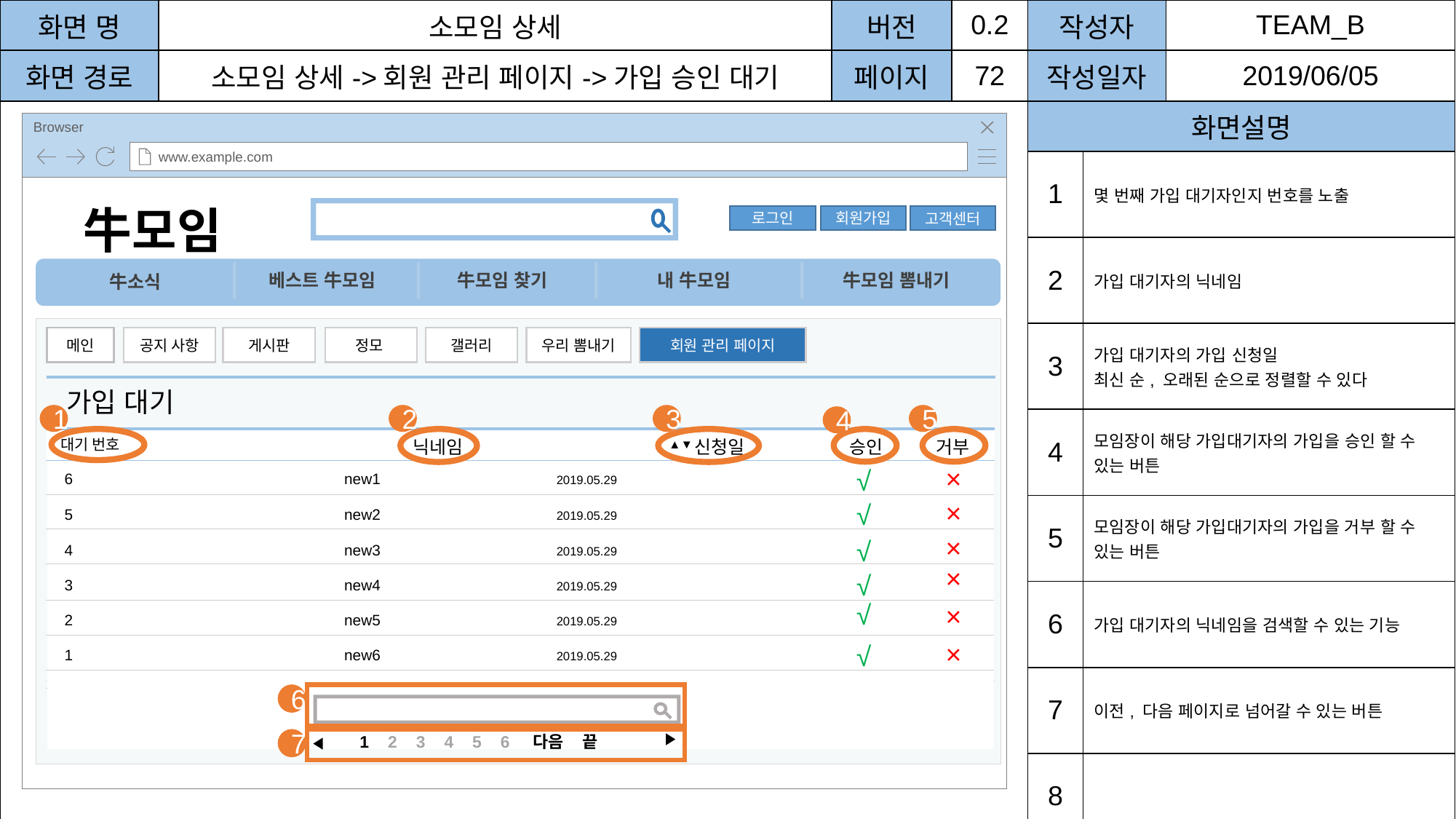

| 화면 명 | 소모임 상세 | 버전 | 0.2 | 작성자 |  | TEAM\_B |
| --- | --- | --- | --- | --- | --- | --- |
| 화면 경로 | 소모임 상세->회원 관리 페이지->가입 승인 대기 | 페이지 | 72 | 작성일자 |  | 2019/06/05 |
|  |  |  |  | 화면설명 |  |  |
|  |  |  |  | 1 | 몇 번째 가입 대기자인지 번호를 노출 |  |
|  |  |  |  | 2 | 가입 대기자의 닉네임 |  |
|  |  |  |  | 3 | 가입 대기자의 가입 신청일 최신 순, 오래된 순으로 정렬할 수 있다 |  |
|  |  |  |  | 4 | 모임장이 해당 가입대기자의 가입을 승인 할 수 있는 버튼 |  |
|  |  |  |  | 5 | 모임장이 해당 가입대기자의 가입을 거부 할 수 있는 버튼 |  |
|  |  |  |  | 6 | 가입 대기자의 닉네임을 검색할 수 있는 기능 |  |
|  |  |  |  | 7 | 이전, 다음 페이지로 넘어갈 수 있는 버튼 |  |
|  |  |  |  | 8 |  |  |
Browser

www.example.com

牛모임

로그인
회원가입
고객센터

베스트 牛모임
牛모임 찾기
내 牛모임
牛모임 뽐내기
牛소식

메인
공지 사항
게시판
정모
갤러리
우리 뽐내기
회원 관리 페이지
가입 대기
1
2
3
5
4

대기 번호
닉네임
신청일
승인
거부

▲▼

×
  6                                                                 new1                                          2019.05.29
√

×
  5                                                                 new2                                          2019.05.29
√

×
  4                                                                 new3                                          2019.05.29
√
×
  3                                                                 new4                                          2019.05.29
√
√
×
  2                                                                 new5                                          2019.05.29
×
  1                                                                 new6                                          2019.05.29
√
6

▶

1    2    3    4    5    6    다음    끝
◀
7